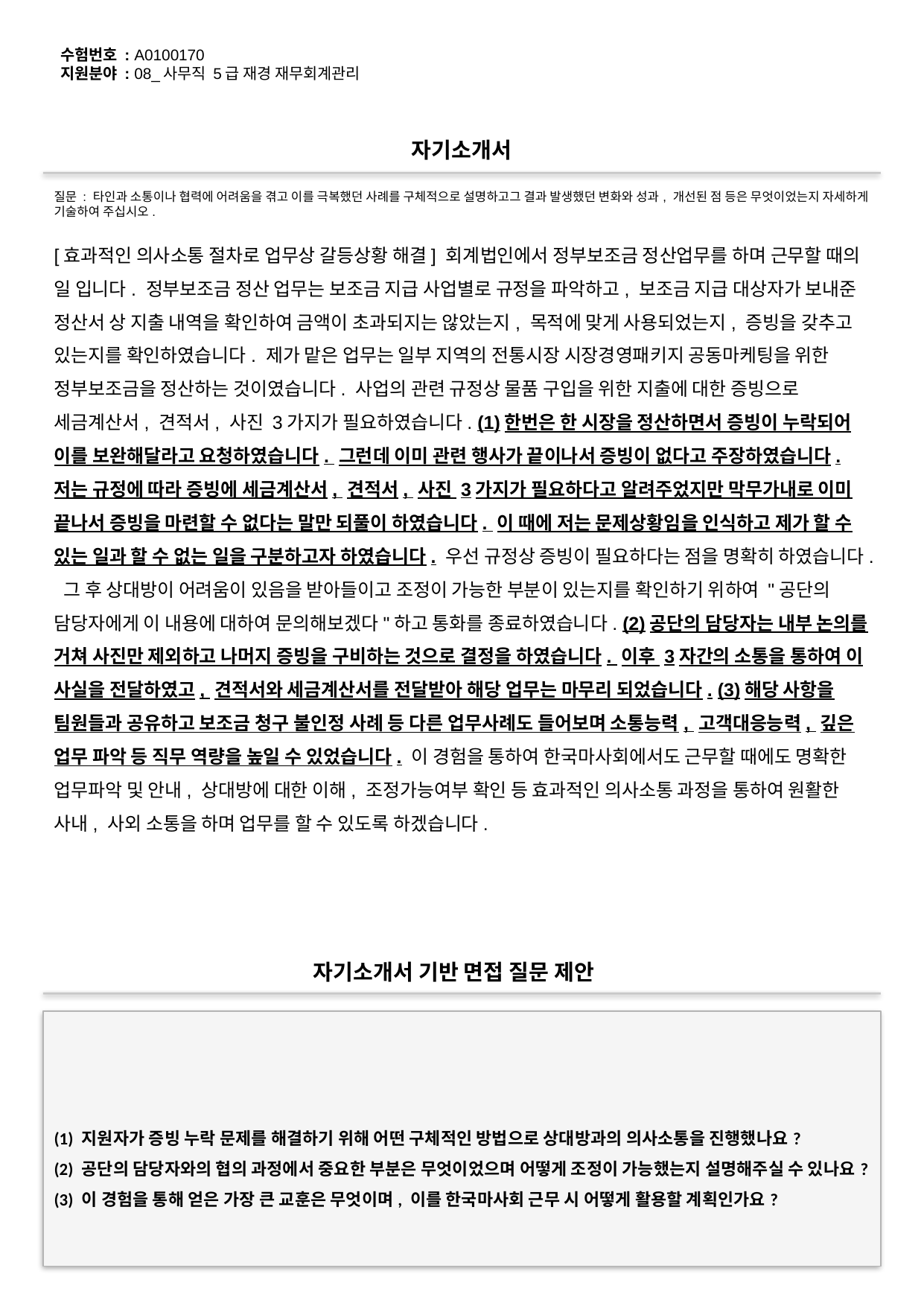

수험번호 : A0100170
지원분야 : 08_사무직 5급 재경 재무회계관리
#

자기소개서

질문 : 타인과 소통이나 협력에 어려움을 겪고 이를 극복했던 사례를 구체적으로 설명하고그 결과 발생했던 변화와 성과, 개선된 점 등은 무엇이었는지 자세하게 기술하여 주십시오.

[효과적인 의사소통 절차로 업무상 갈등상황 해결] 회계법인에서 정부보조금 정산업무를 하며 근무할 때의 일 입니다. 정부보조금 정산 업무는 보조금 지급 사업별로 규정을 파악하고, 보조금 지급 대상자가 보내준 정산서 상 지출 내역을 확인하여 금액이 초과되지는 않았는지, 목적에 맞게 사용되었는지, 증빙을 갖추고 있는지를 확인하였습니다. 제가 맡은 업무는 일부 지역의 전통시장 시장경영패키지 공동마케팅을 위한 정부보조금을 정산하는 것이였습니다. 사업의 관련 규정상 물품 구입을 위한 지출에 대한 증빙으로 세금계산서, 견적서, 사진 3가지가 필요하였습니다. (1)한번은 한 시장을 정산하면서 증빙이 누락되어 이를 보완해달라고 요청하였습니다. 그런데 이미 관련 행사가 끝이나서 증빙이 없다고 주장하였습니다. 저는 규정에 따라 증빙에 세금계산서, 견적서, 사진 3가지가 필요하다고 알려주었지만 막무가내로 이미 끝나서 증빙을 마련할 수 없다는 말만 되풀이 하였습니다. 이 때에 저는 문제상황임을 인식하고 제가 할 수 있는 일과 할 수 없는 일을 구분하고자 하였습니다. 우선 규정상 증빙이 필요하다는 점을 명확히 하였습니다. 그 후 상대방이 어려움이 있음을 받아들이고 조정이 가능한 부분이 있는지를 확인하기 위하여 "공단의 담당자에게 이 내용에 대하여 문의해보겠다"하고 통화를 종료하였습니다. (2)공단의 담당자는 내부 논의를 거쳐 사진만 제외하고 나머지 증빙을 구비하는 것으로 결정을 하였습니다. 이후 3자간의 소통을 통하여 이 사실을 전달하였고, 견적서와 세금계산서를 전달받아 해당 업무는 마무리 되었습니다. (3)해당 사항을 팀원들과 공유하고 보조금 청구 불인정 사례 등 다른 업무사례도 들어보며 소통능력, 고객대응능력, 깊은 업무 파악 등 직무 역량을 높일 수 있었습니다. 이 경험을 통하여 한국마사회에서도 근무할 때에도 명확한 업무파악 및 안내, 상대방에 대한 이해, 조정가능여부 확인 등 효과적인 의사소통 과정을 통하여 원활한 사내, 사외 소통을 하며 업무를 할 수 있도록 하겠습니다.

자기소개서 기반 면접 질문 제안

(1) 지원자가 증빙 누락 문제를 해결하기 위해 어떤 구체적인 방법으로 상대방과의 의사소통을 진행했나요?
(2) 공단의 담당자와의 협의 과정에서 중요한 부분은 무엇이었으며 어떻게 조정이 가능했는지 설명해주실 수 있나요?
(3) 이 경험을 통해 얻은 가장 큰 교훈은 무엇이며, 이를 한국마사회 근무 시 어떻게 활용할 계획인가요?